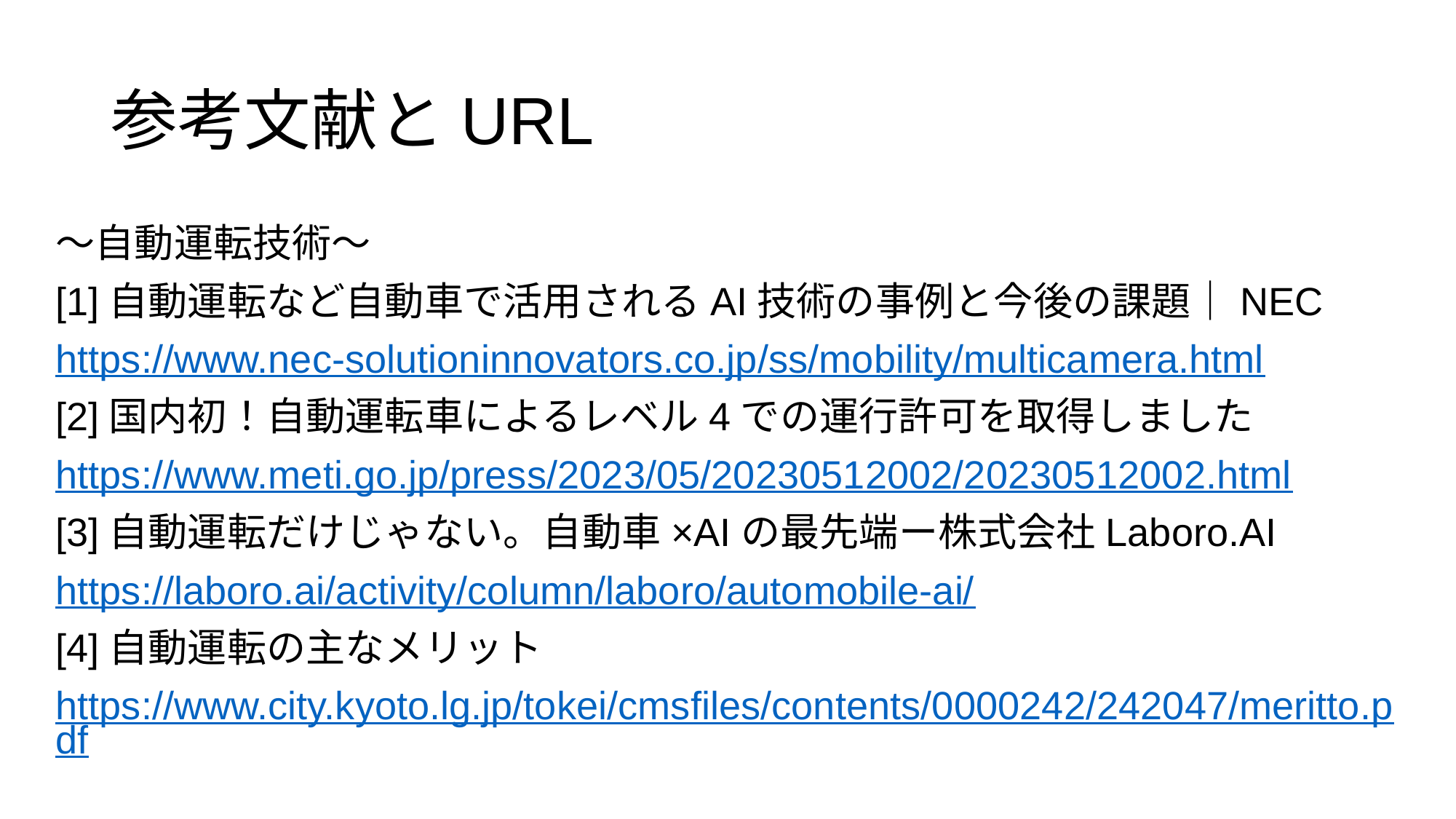

# 参考文献とURL
～自動運転技術～
[1]自動運転など自動車で活用されるAI技術の事例と今後の課題｜NEC
https://www.nec-solutioninnovators.co.jp/ss/mobility/multicamera.html
[2]国内初！自動運転車によるレベル4での運行許可を取得しました
https://www.meti.go.jp/press/2023/05/20230512002/20230512002.html
[3]自動運転だけじゃない。自動車×AIの最先端ー株式会社Laboro.AI
https://laboro.ai/activity/column/laboro/automobile-ai/
[4]自動運転の主なメリット
https://www.city.kyoto.lg.jp/tokei/cmsfiles/contents/0000242/242047/meritto.pdf